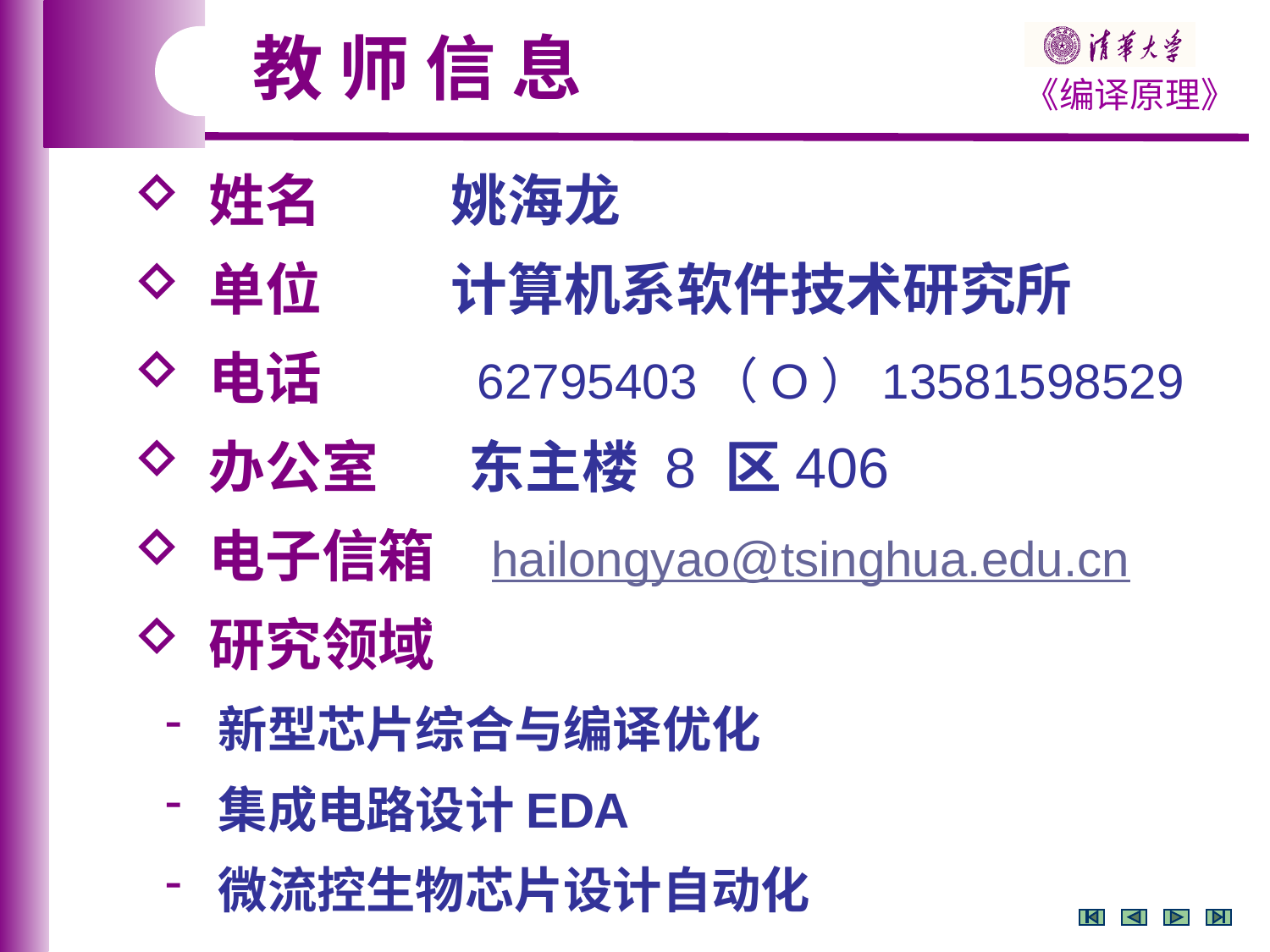

教 师 信 息
 姓名          姚海龙

 单位          计算机系软件技术研究所

 电话           62795403（O）13581598529

 办公室       东主楼 8 区406

 电子信箱    hailongyao@tsinghua.edu.cn

 研究领域

 新型芯片综合与编译优化

 集成电路设计EDA

 微流控生物芯片设计自动化